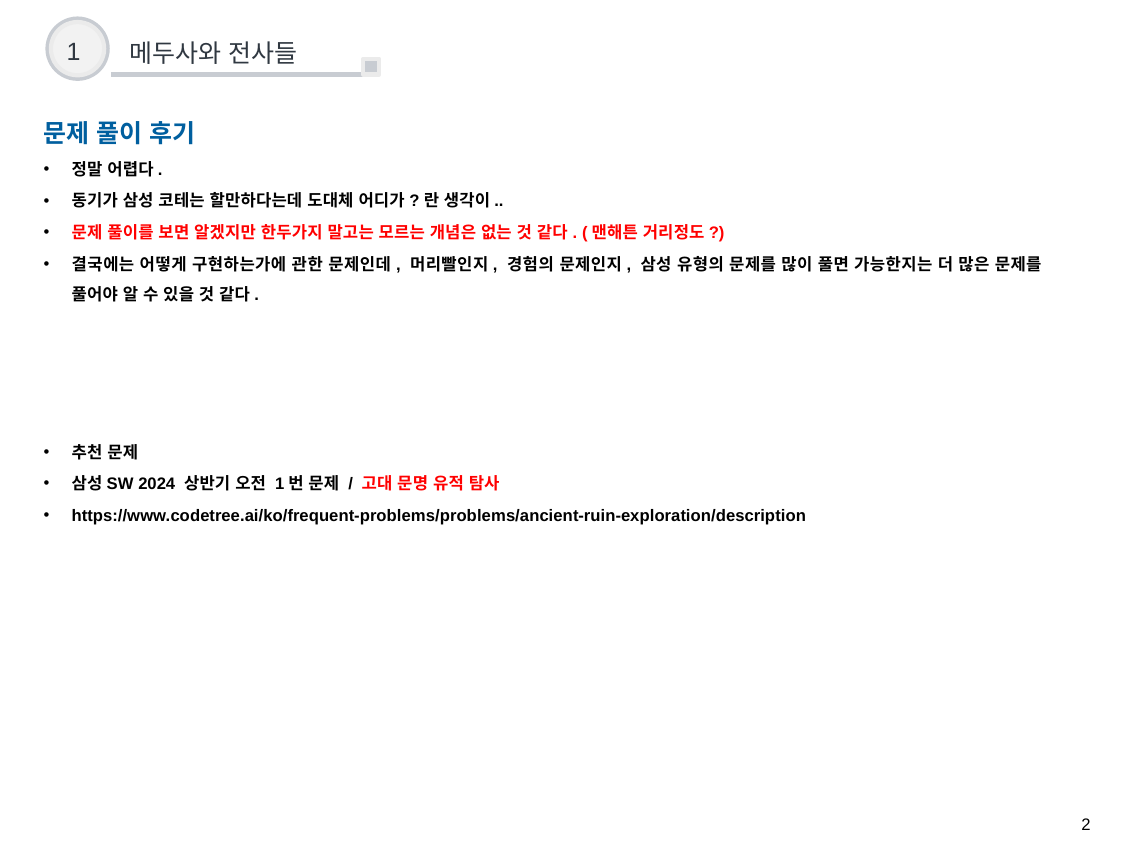

1
메두사와 전사들

문제 풀이 후기
정말 어렵다.
동기가 삼성 코테는 할만하다는데 도대체 어디가?란 생각이..
문제 풀이를 보면 알겠지만 한두가지 말고는 모르는 개념은 없는 것 같다. (맨해튼 거리정도?)
결국에는 어떻게 구현하는가에 관한 문제인데, 머리빨인지, 경험의 문제인지, 삼성 유형의 문제를 많이 풀면 가능한지는 더 많은 문제를 풀어야 알 수 있을 것 같다.

추천 문제
삼성SW 2024 상반기 오전 1번 문제 / 고대 문명 유적 탐사
https://www.codetree.ai/ko/frequent-problems/problems/ancient-ruin-exploration/description

2